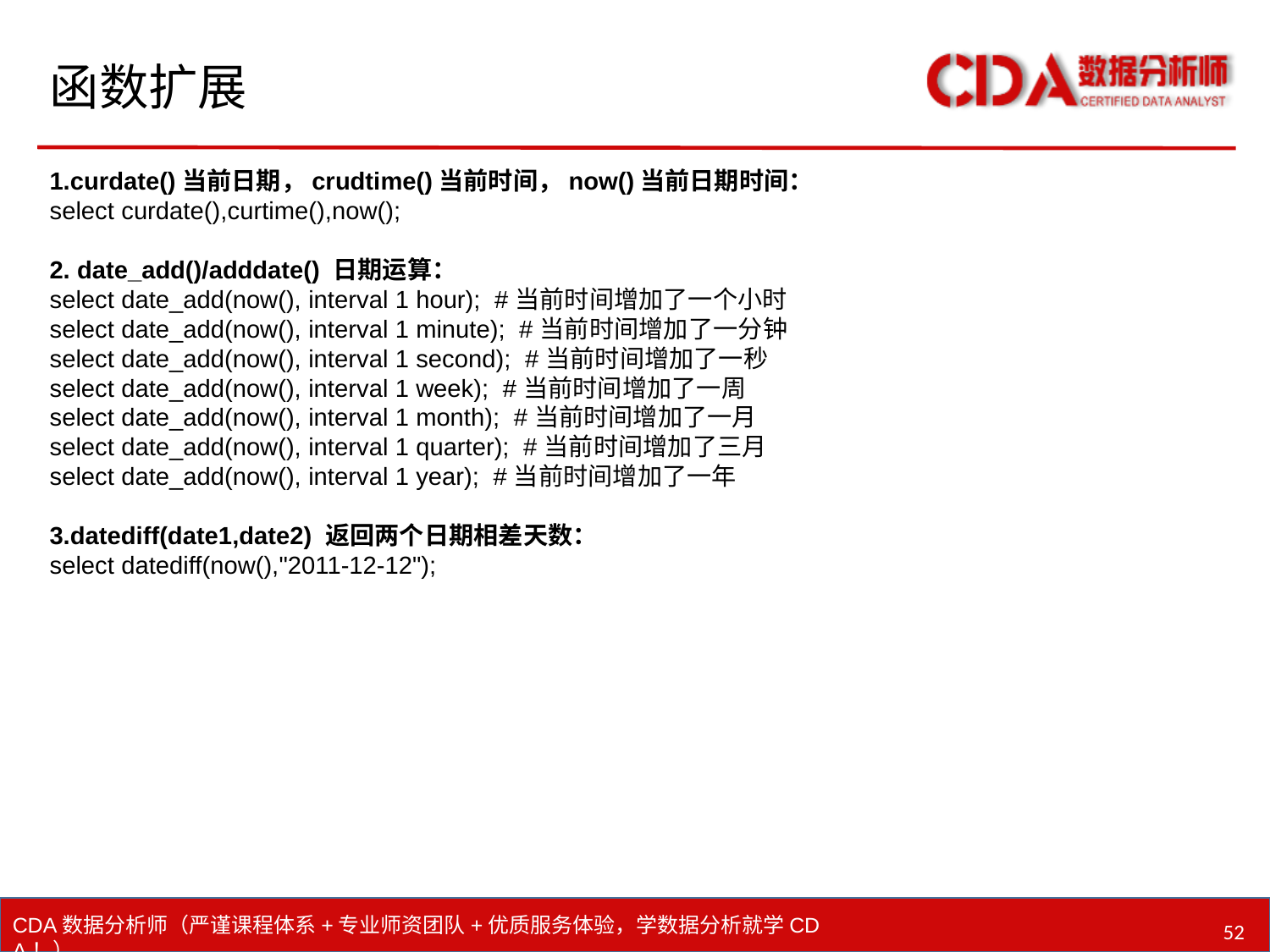

# 函数扩展
1.curdate()当前日期，crudtime()当前时间，now()当前日期时间：
select curdate(),curtime(),now();

2. date_add()/adddate() 日期运算：
select date_add(now(), interval 1 hour);  #当前时间增加了一个小时
select date_add(now(), interval 1 minute);  #当前时间增加了一分钟
select date_add(now(), interval 1 second);  #当前时间增加了一秒
select date_add(now(), interval 1 week);  #当前时间增加了一周
select date_add(now(), interval 1 month);  #当前时间增加了一月
select date_add(now(), interval 1 quarter);  #当前时间增加了三月
select date_add(now(), interval 1 year);  #当前时间增加了一年

3.datediff(date1,date2) 返回两个日期相差天数：
select datediff(now(),"2011-12-12");
52